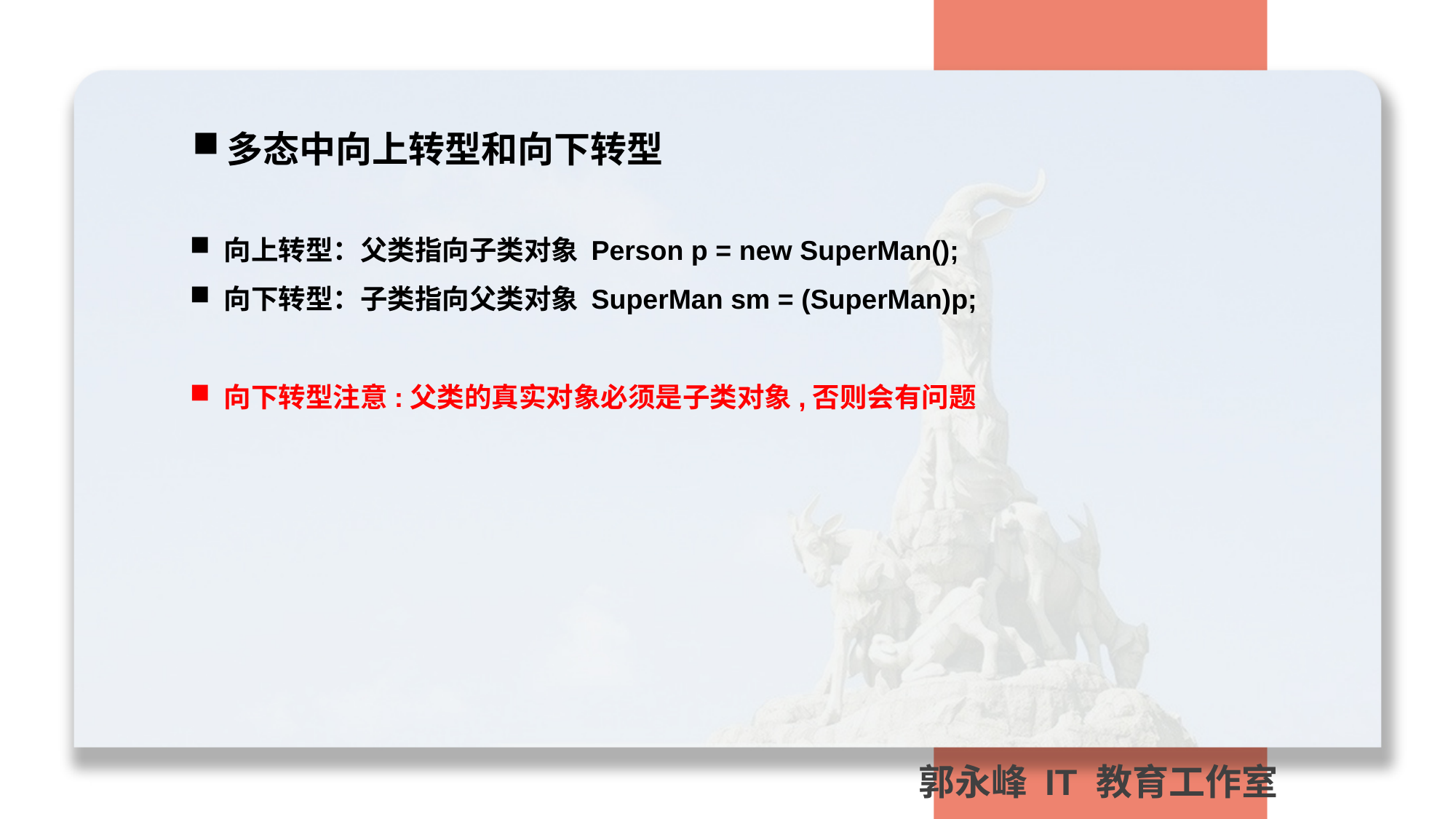

多态中向上转型和向下转型
向上转型：父类指向子类对象 Person p = new SuperMan();
向下转型：子类指向父类对象 SuperMan sm = (SuperMan)p;

向下转型注意:父类的真实对象必须是子类对象,否则会有问题